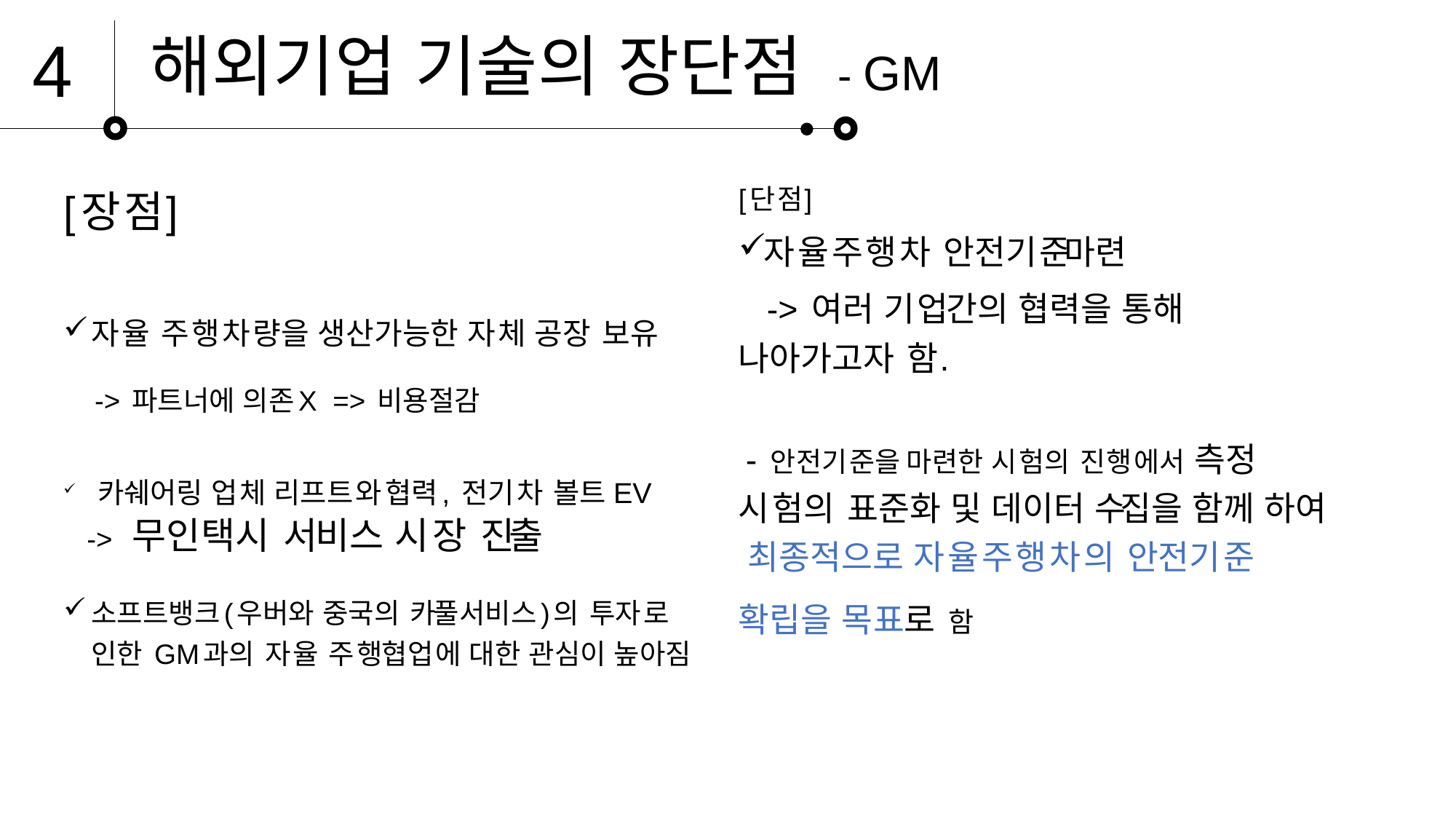

4
해외기업 기술의 장단점 - GM

[단점]
자율주행차 안전기준 마련
   -> 여러 기업간의 협력을 통해 나아가고자 함.

 - 안전기준을 마련한 시험의 진행에서  측정 시험의 표준화 및 데이터 수집을 함께 하여  최종적으로 자율주행차의 안전기준 확립을 목표로 함

[장점]

자율 주행차량을 생산가능한 자체 공장 보유
    -> 파트너에 의존X  => 비용절감

 카쉐어링 업체 리프트와 협력, 전기차 볼트 EV
   ->  무인택시 서비스 시장 진출

소프트뱅크(우버와 중국의 카풀서비스)의 투자로 인한 GM과의 자율 주행 협업에 대한 관심이 높아짐